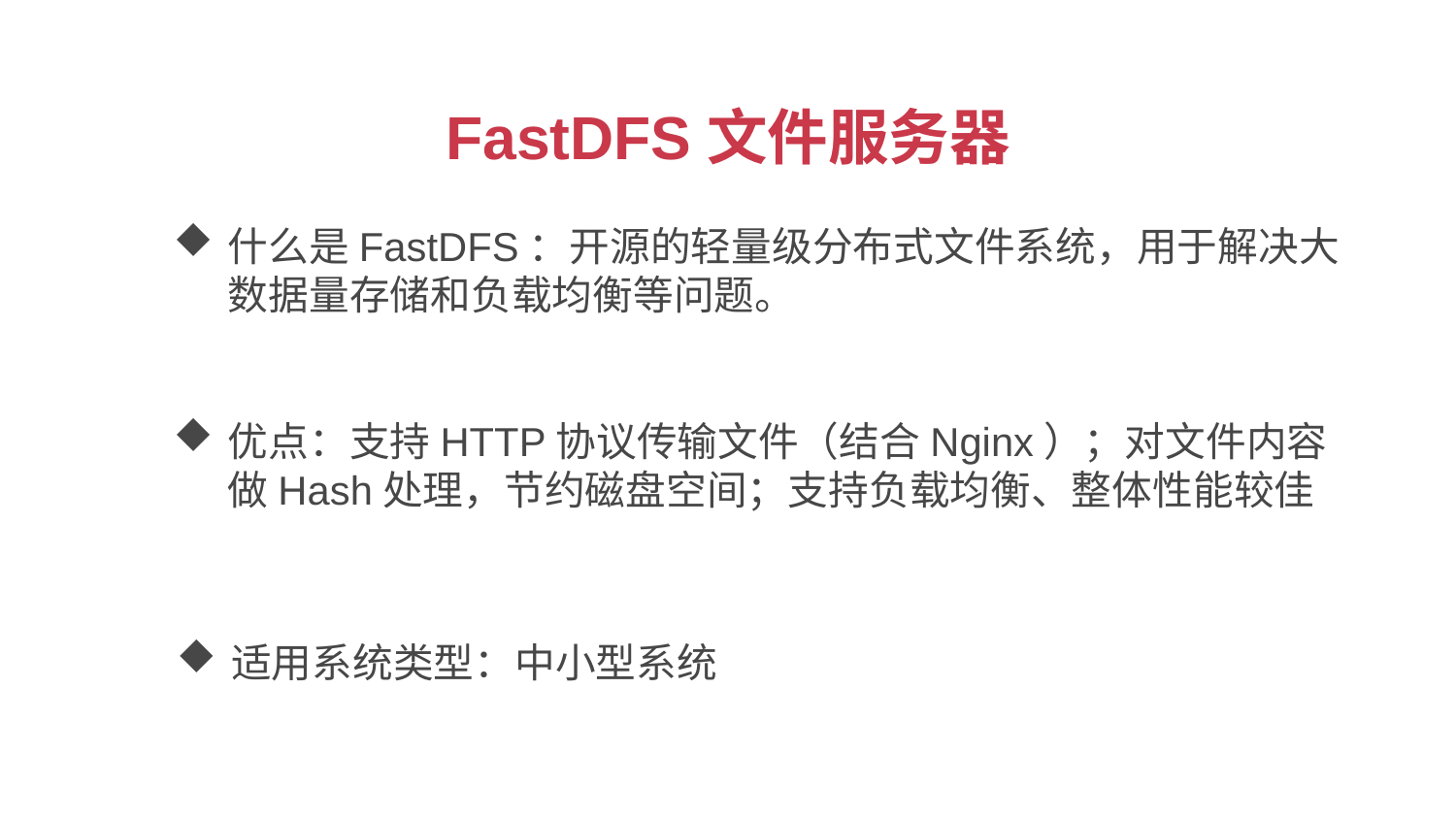

FastDFS文件服务器
什么是FastDFS：开源的轻量级分布式文件系统，用于解决大数据量存储和负载均衡等问题。
优点：支持HTTP协议传输文件（结合Nginx）；对文件内容做Hash处理，节约磁盘空间；支持负载均衡、整体性能较佳
适用系统类型：中小型系统